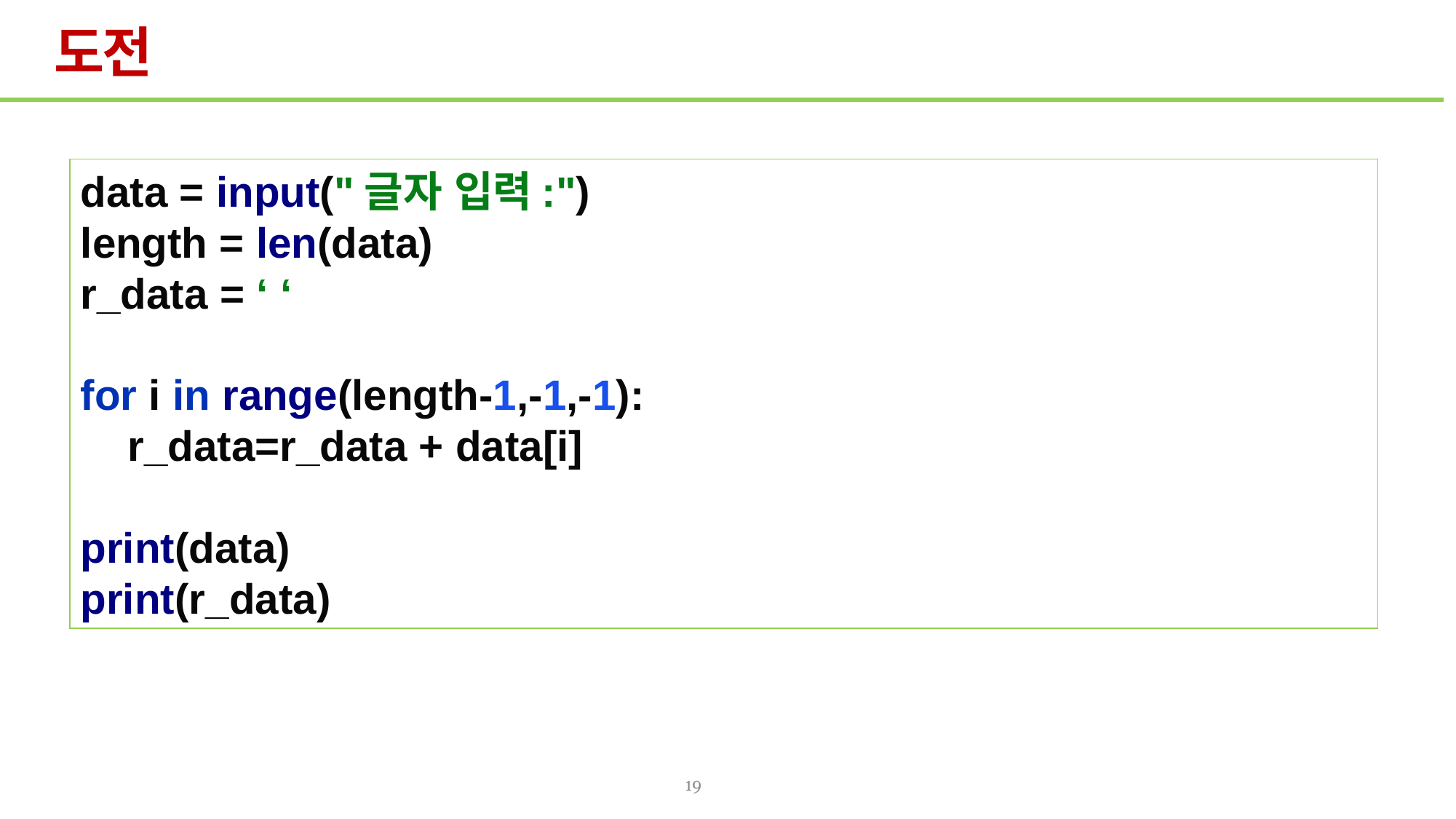

# 도전
data = input("글자 입력:")
length = len(data)
r_data = ‘ ‘
for i in range(length-1,-1,-1):
    r_data=r_data + data[i]
print(data)
print(r_data)
19